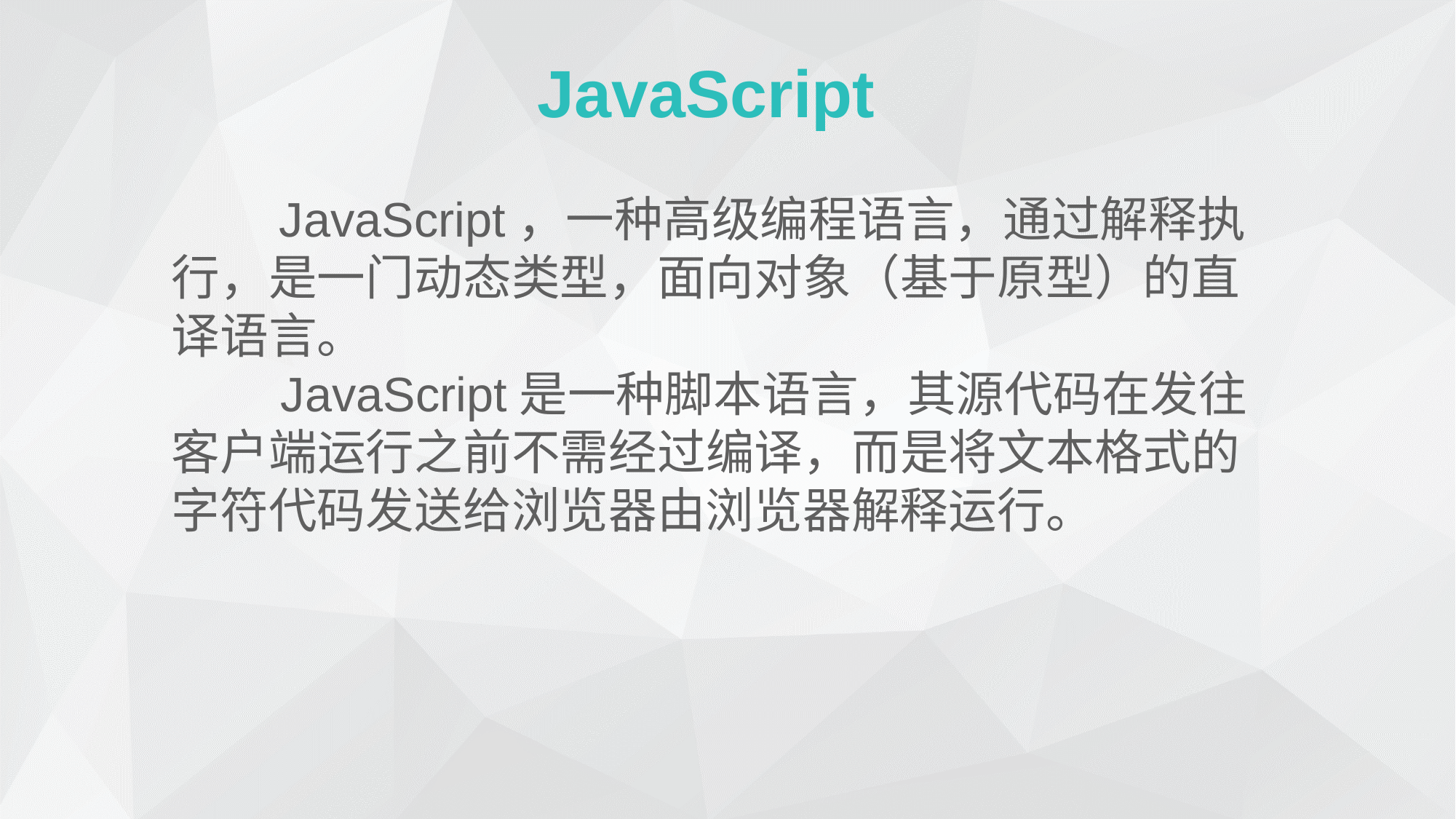

JavaScript

        JavaScript，一种高级编程语言，通过解释执行，是一门动态类型，面向对象（基于原型）的直译语言。
	JavaScript是一种脚本语言，其源代码在发往客户端运行之前不需经过编译，而是将文本格式的字符代码发送给浏览器由浏览器解释运行。